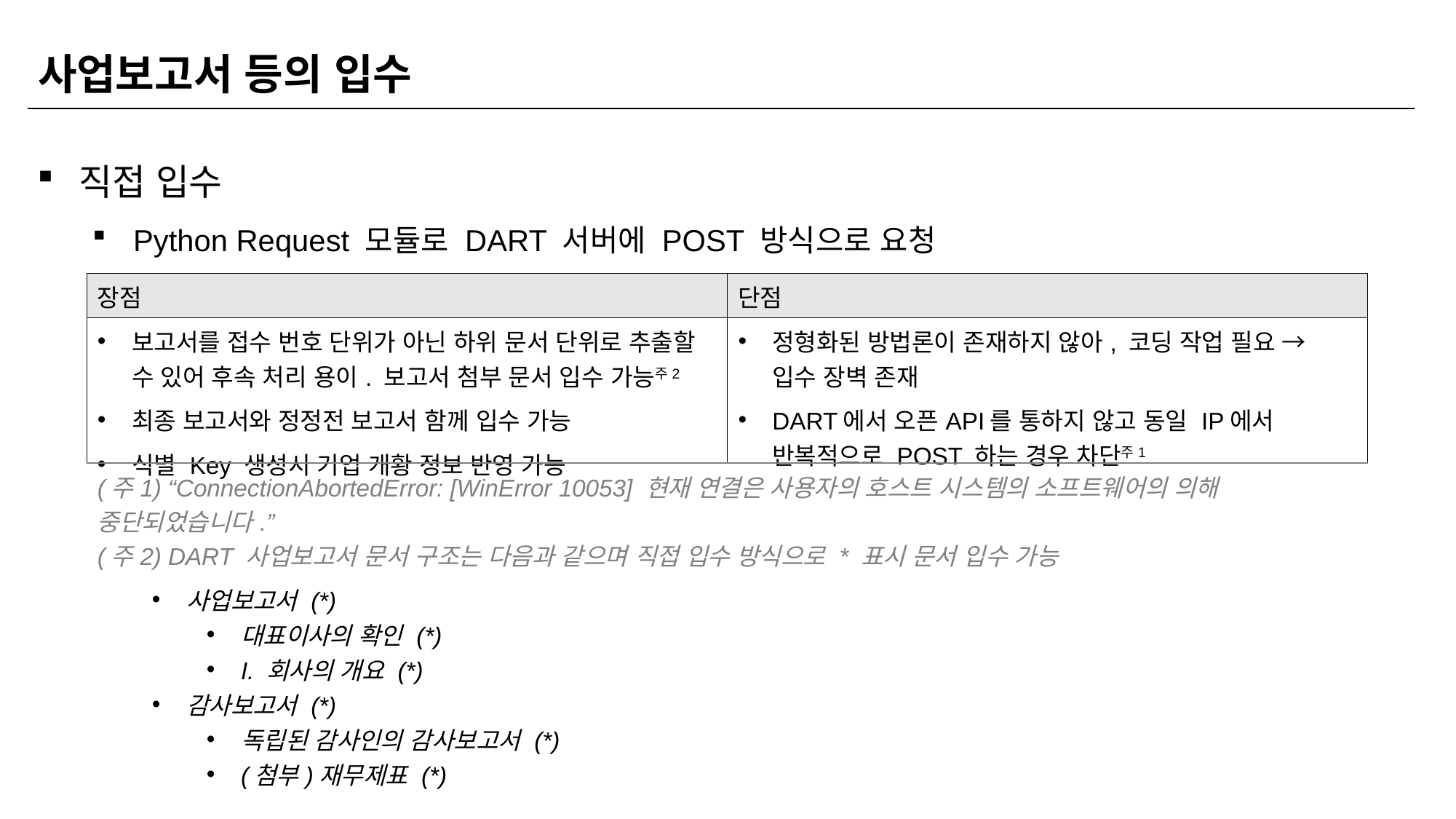

| 사업보고서 등의 입수 |
| --- |
직접 입수
Python Request 모듈로 DART 서버에 POST 방식으로 요청

| 장점 | 단점 |
| --- | --- |
| 보고서를 접수 번호 단위가 아닌 하위 문서 단위로 추출할 수 있어 후속 처리 용이. 보고서 첨부 문서 입수 가능주2 최종 보고서와 정정전 보고서 함께 입수 가능 식별 Key 생성시 기업 개황 정보 반영 가능 | 정형화된 방법론이 존재하지 않아, 코딩 작업 필요 → 입수 장벽 존재 DART에서 오픈API를 통하지 않고 동일 IP에서 반복적으로 POST 하는 경우 차단주1 |
| (주1) “ConnectionAbortedError: [WinError 10053] 현재 연결은 사용자의 호스트 시스템의 소프트웨어의 의해 중단되었습니다.” |  |
| (주2) DART 사업보고서 문서 구조는 다음과 같으며 직접 입수 방식으로 \* 표시 문서 입수 가능 사업보고서 (\*) 대표이사의 확인 (\*) I. 회사의 개요 (\*) 감사보고서 (\*) 독립된 감사인의 감사보고서 (\*) (첨부)재무제표 (\*) |  |